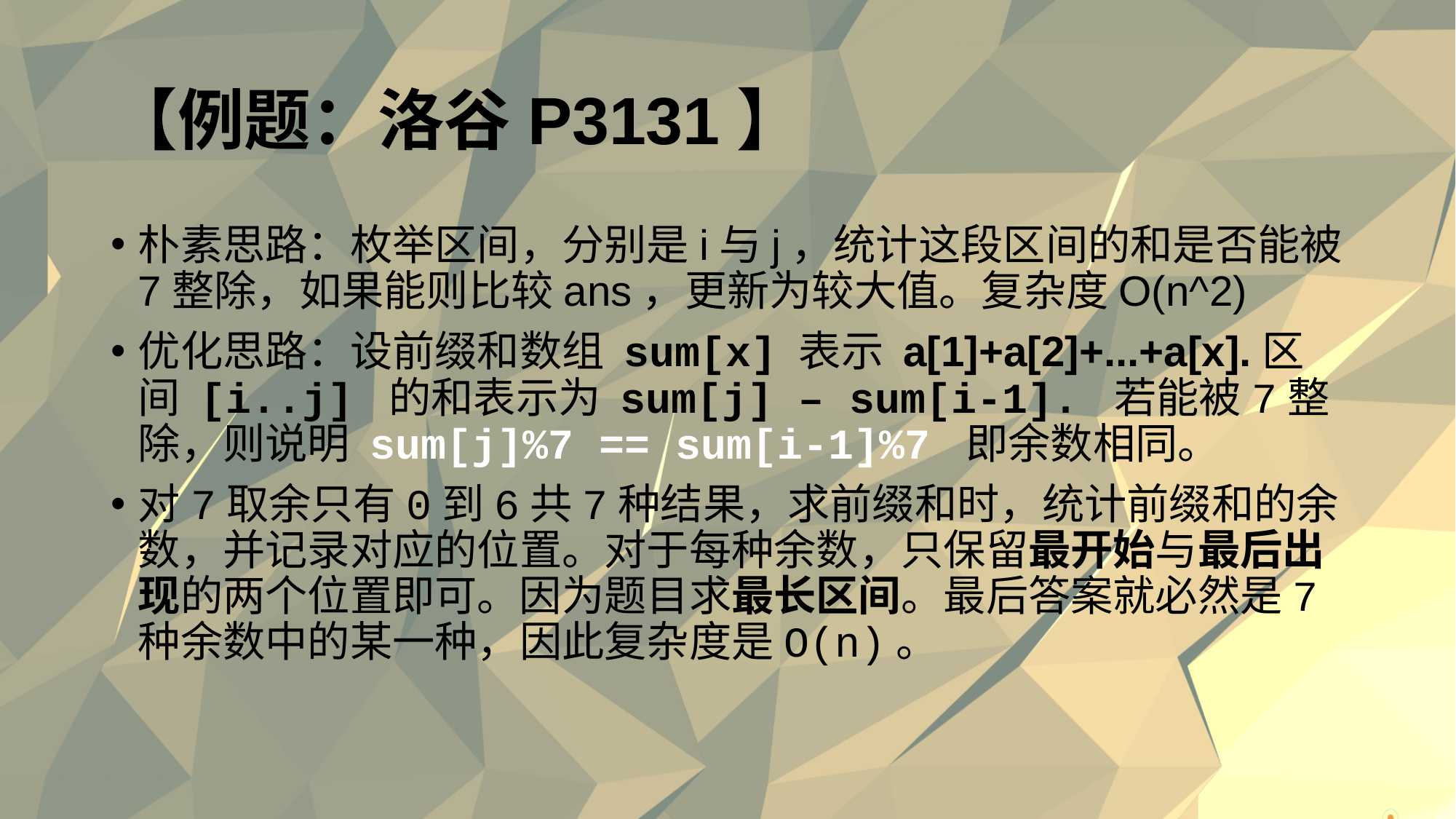

# 【例题：洛谷P3131】
朴素思路：枚举区间，分别是i与j，统计这段区间的和是否能被7整除，如果能则比较ans，更新为较大值。复杂度O(n^2)
优化思路：设前缀和数组 sum[x] 表示 a[1]+a[2]+...+a[x].区间 [i..j] 的和表示为 sum[j] – sum[i-1]. 若能被7整除，则说明 sum[j]%7 == sum[i-1]%7 即余数相同。
对7取余只有0到6共7种结果，求前缀和时，统计前缀和的余数，并记录对应的位置。对于每种余数，只保留最开始与最后出现的两个位置即可。因为题目求最长区间。最后答案就必然是7种余数中的某一种，因此复杂度是O(n)。